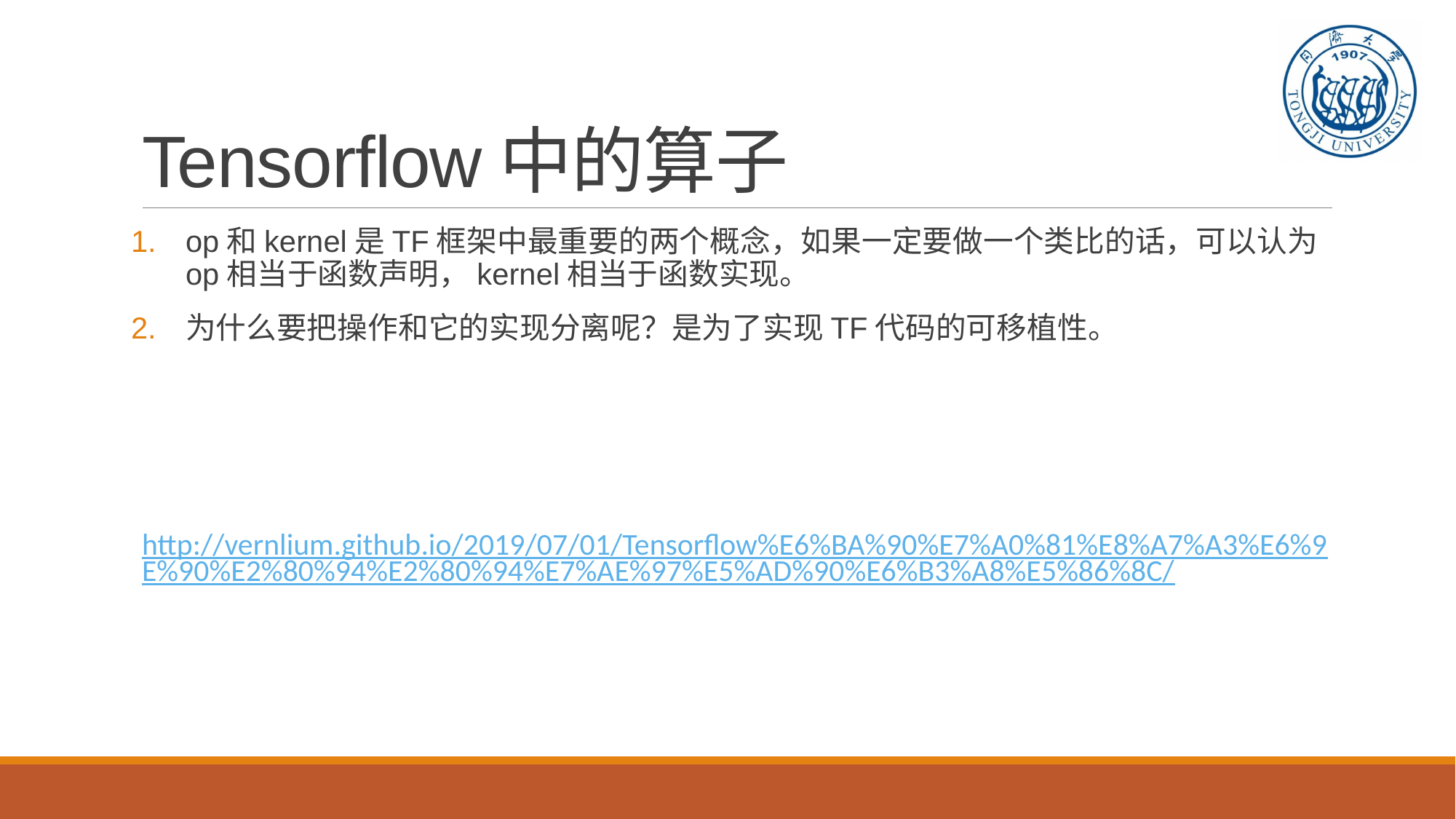

# Tensorflow中的算子
op和kernel是TF框架中最重要的两个概念，如果一定要做一个类比的话，可以认为op相当于函数声明，kernel相当于函数实现。
为什么要把操作和它的实现分离呢？是为了实现TF代码的可移植性。

http://vernlium.github.io/2019/07/01/Tensorflow%E6%BA%90%E7%A0%81%E8%A7%A3%E6%9E%90%E2%80%94%E2%80%94%E7%AE%97%E5%AD%90%E6%B3%A8%E5%86%8C/